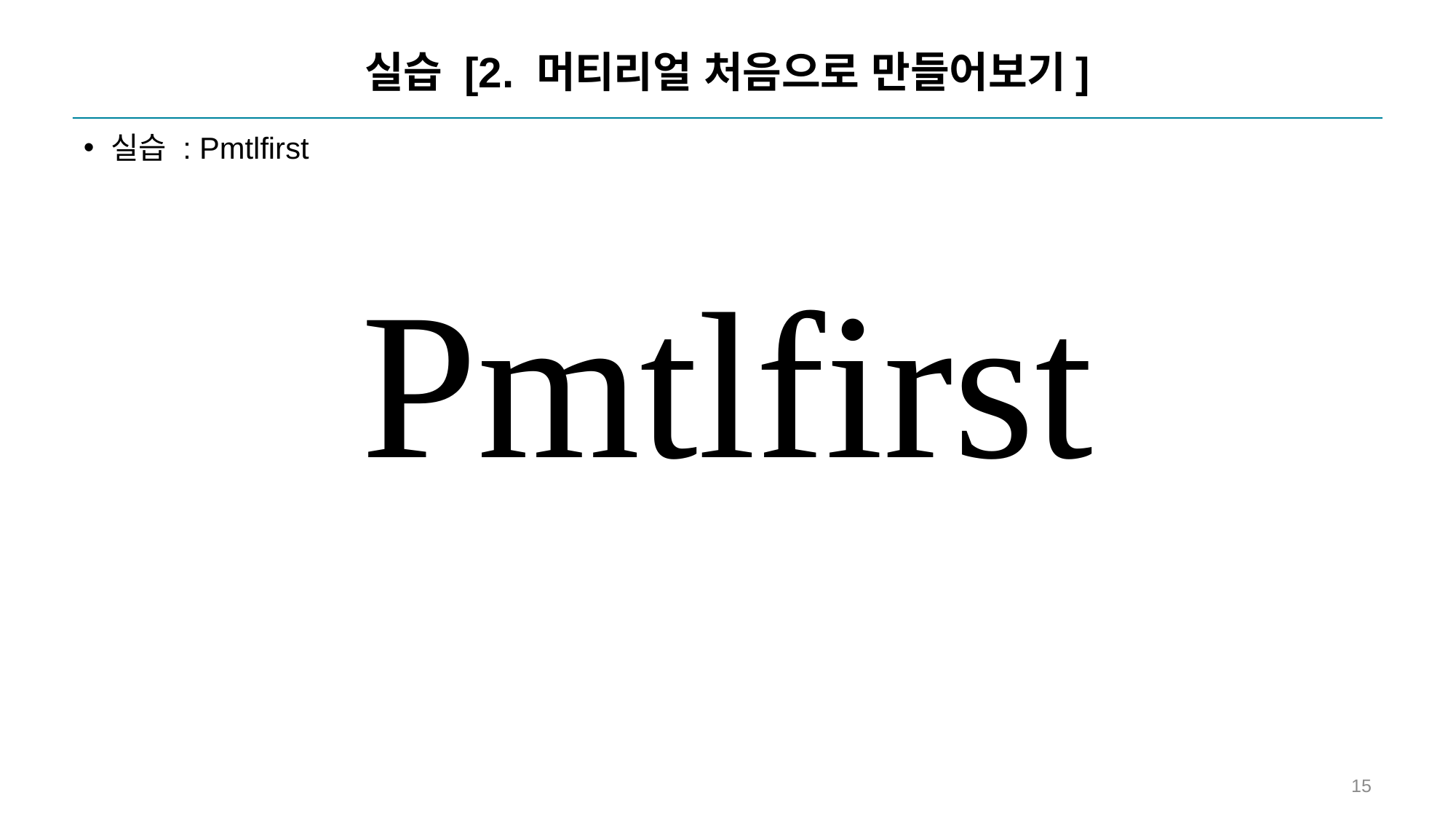

# 실습 [2. 머티리얼 처음으로 만들어보기]
실습 : Pmtlfirst

Pmtlfirst
15